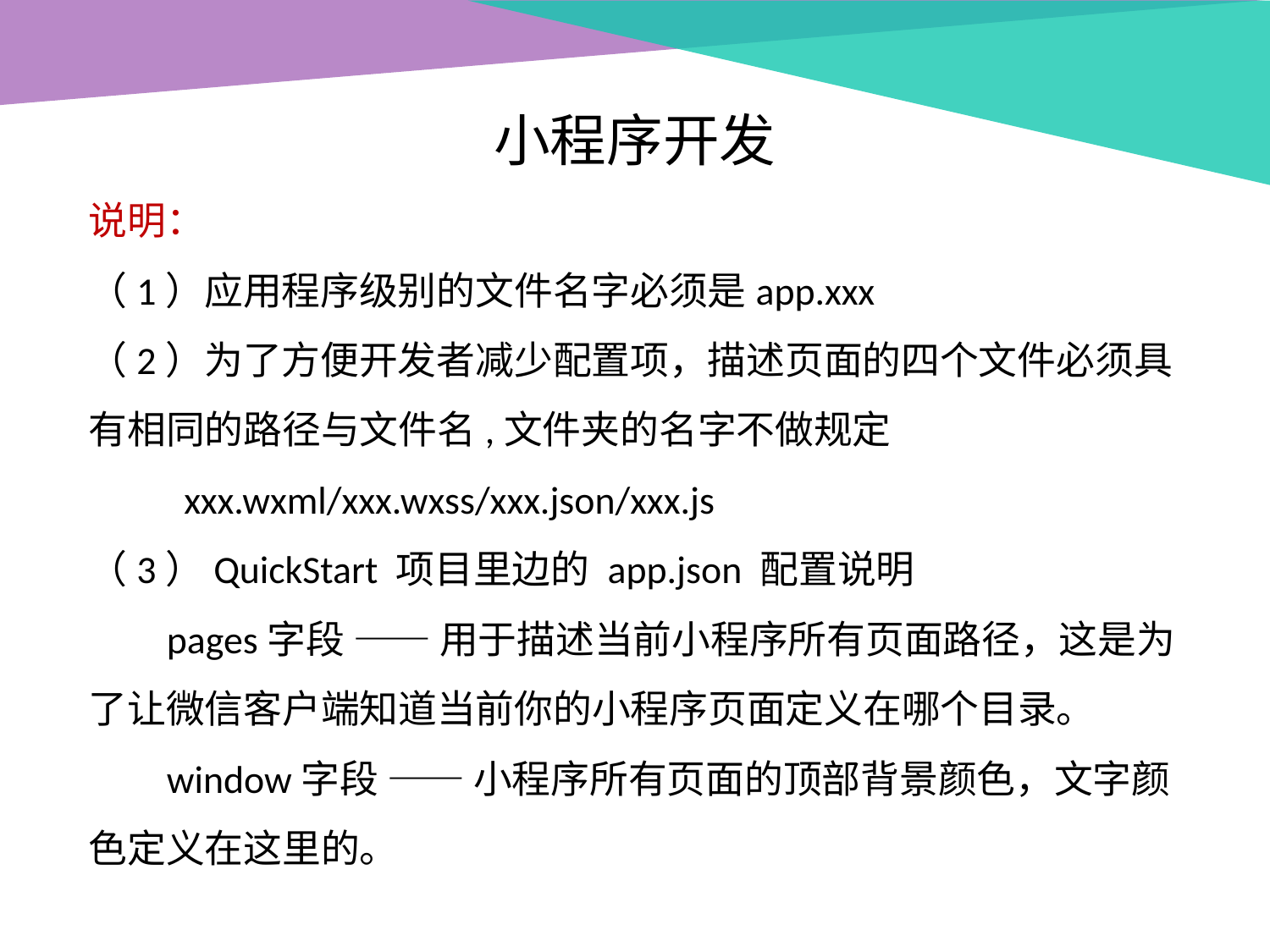

小程序开发
说明：
（1）应用程序级别的文件名字必须是app.xxx
（2）为了方便开发者减少配置项，描述页面的四个文件必须具有相同的路径与文件名,文件夹的名字不做规定
           xxx.wxml/xxx.wxss/xxx.json/xxx.js
（3）QuickStart 项目里边的 app.json 配置说明
         pages字段 —— 用于描述当前小程序所有页面路径，这是为了让微信客户端知道当前你的小程序页面定义在哪个目录。
         window字段 —— 小程序所有页面的顶部背景颜色，文字颜色定义在这里的。